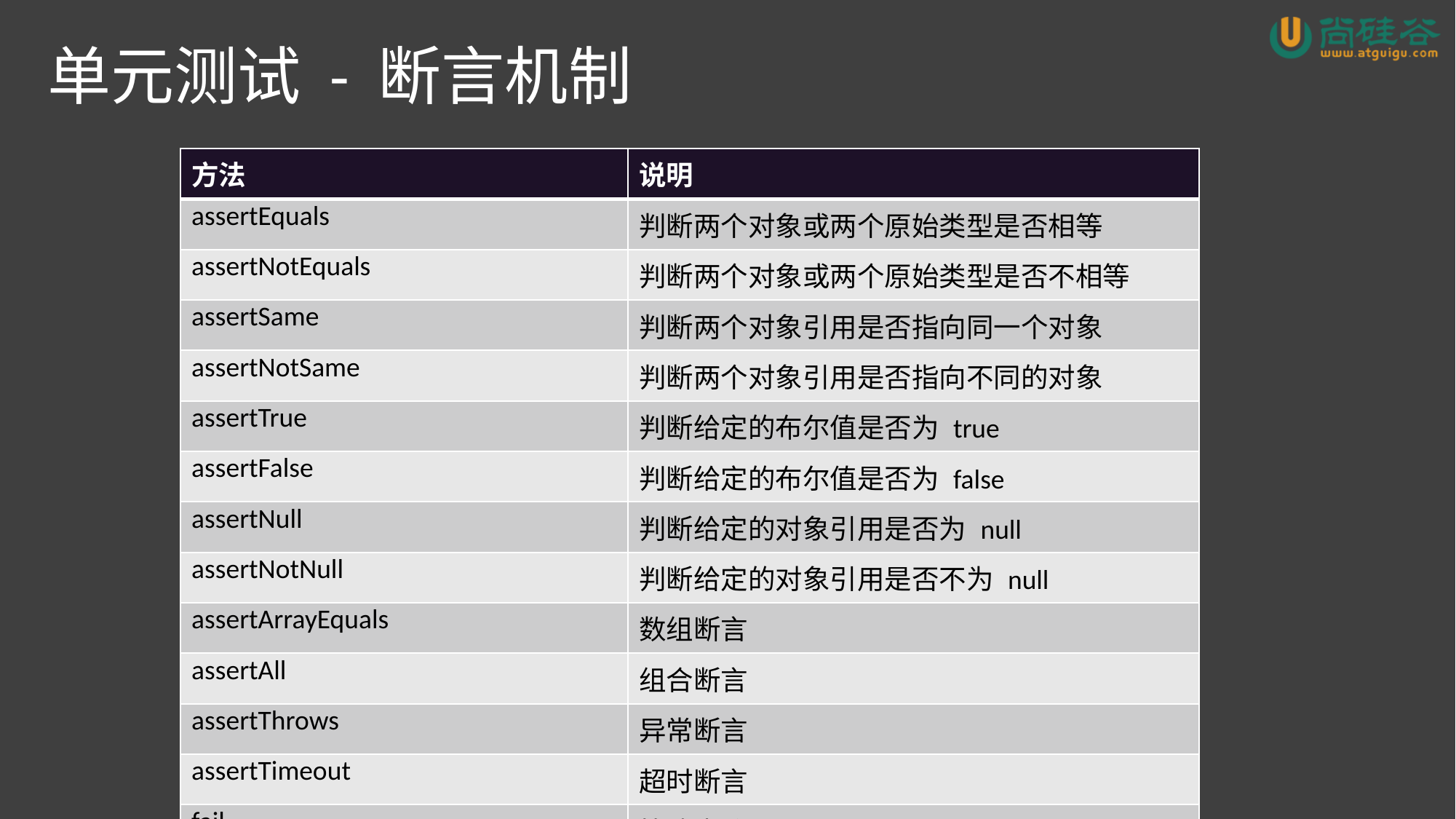

# 单元测试 - 断言机制
| 方法 | 说明 |
| --- | --- |
| assertEquals | 判断两个对象或两个原始类型是否相等 |
| assertNotEquals | 判断两个对象或两个原始类型是否不相等 |
| assertSame | 判断两个对象引用是否指向同一个对象 |
| assertNotSame | 判断两个对象引用是否指向不同的对象 |
| assertTrue | 判断给定的布尔值是否为 true |
| assertFalse | 判断给定的布尔值是否为 false |
| assertNull | 判断给定的对象引用是否为 null |
| assertNotNull | 判断给定的对象引用是否不为 null |
| assertArrayEquals | 数组断言 |
| assertAll | 组合断言 |
| assertThrows | 异常断言 |
| assertTimeout | 超时断言 |
| fail | 快速失败 |